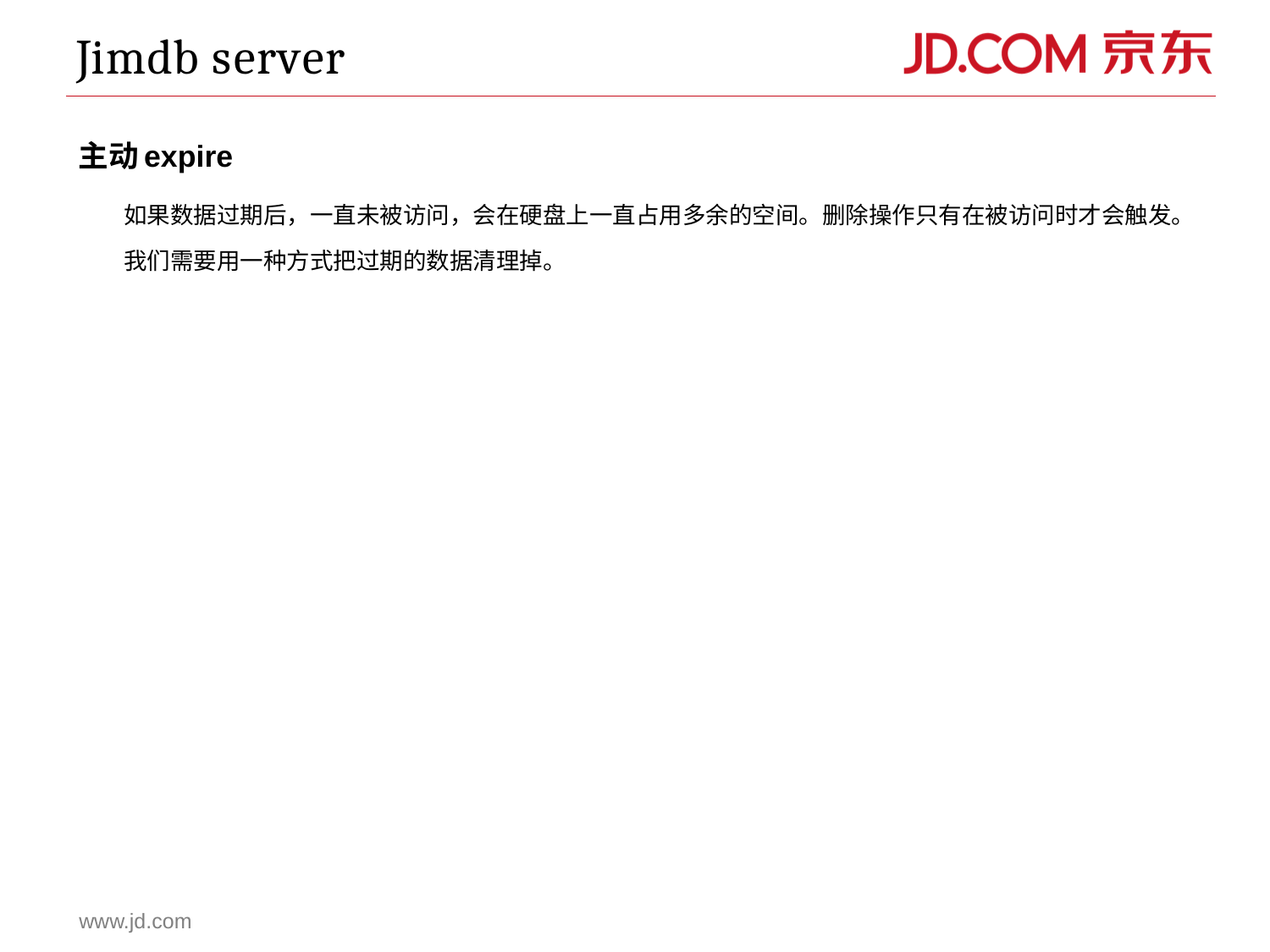

Jimdb server
主动expire
	如果数据过期后，一直未被访问，会在硬盘上一直占用多余的空间。删除操作只有在被访问时才会触发。
	我们需要用一种方式把过期的数据清理掉。